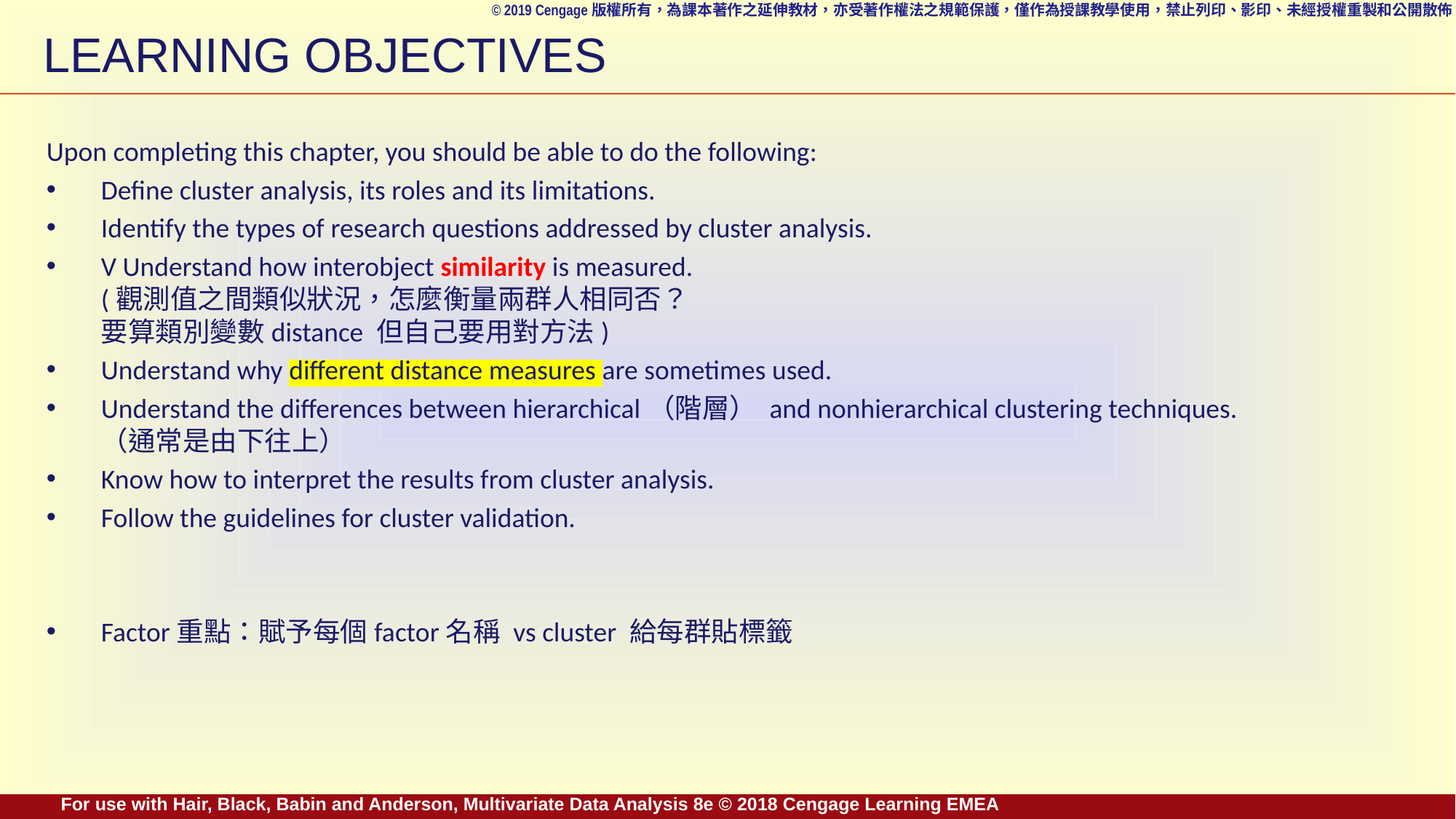

# LEARNING OBJECTIVES
Upon completing this chapter, you should be able to do the following:
Define cluster analysis, its roles and its limitations.
Identify the types of research questions addressed by cluster analysis.
V Understand how interobject similarity is measured.
(觀測值之間類似狀況，怎麼衡量兩群人相同否？
要算類別變數distance 但自己要用對方法)
Understand why different distance measures are sometimes used.
Understand the differences between hierarchical（階層） and nonhierarchical clustering techniques.
（通常是由下往上）
Know how to interpret the results from cluster analysis.
Follow the guidelines for cluster validation.

Factor重點：賦予每個factor名稱 vs cluster 給每群貼標籤

For use with Hair, Black, Babin and Anderson, Multivariate Data Analysis 8e © 2018 Cengage Learning EMEA